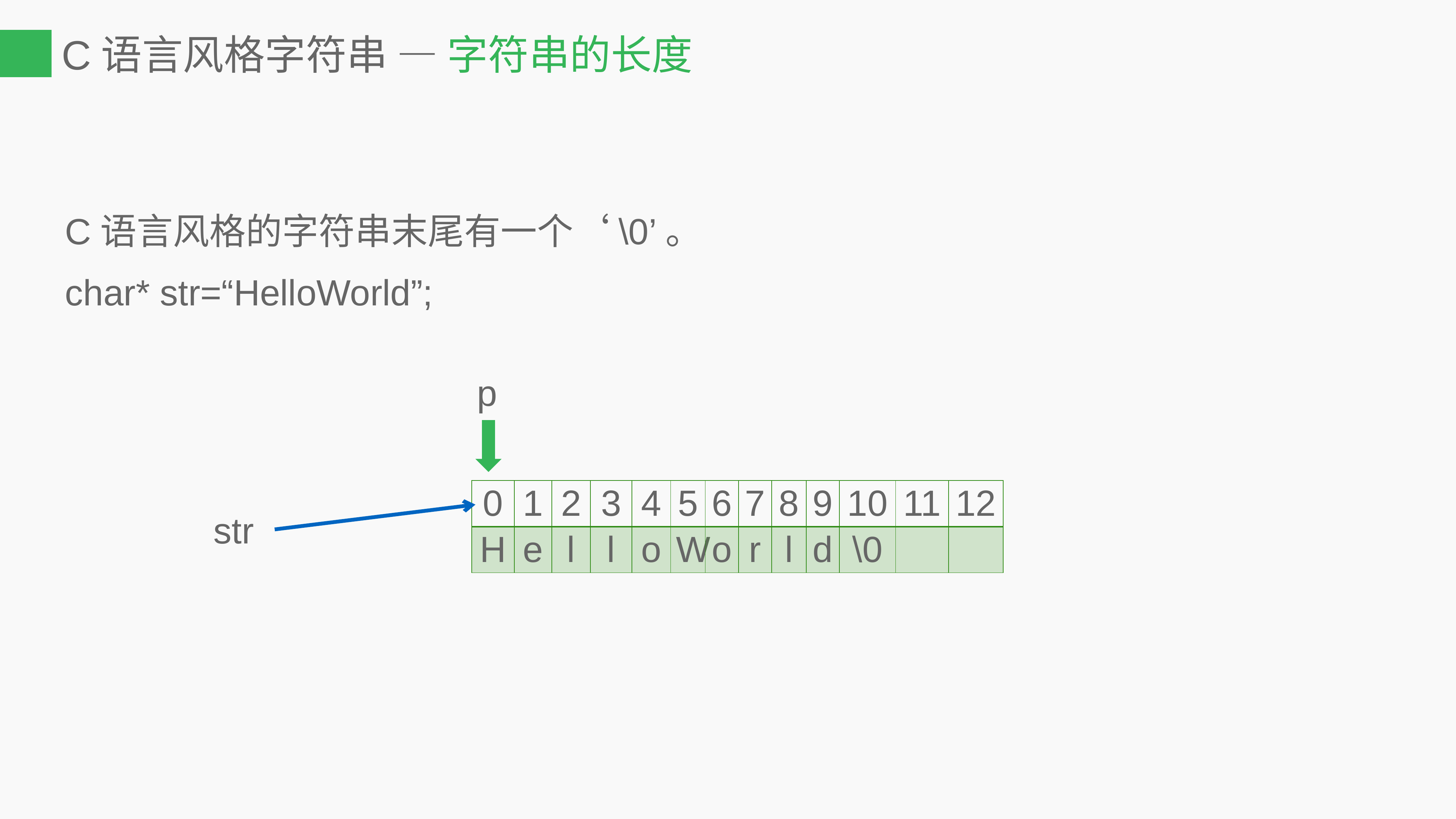

# C语言风格字符串 — 字符串的长度
C语言风格的字符串末尾有一个‘\0’。
char* str=“HelloWorld”;

p

| 0 | 1 | 2 | 3 | 4 | 5 | 6 | 7 | 8 | 9 | 10 | 11 | 12 |
| --- | --- | --- | --- | --- | --- | --- | --- | --- | --- | --- | --- | --- |
| H | e | l | l | o | W | o | r | l | d | \0 |  |  |
str